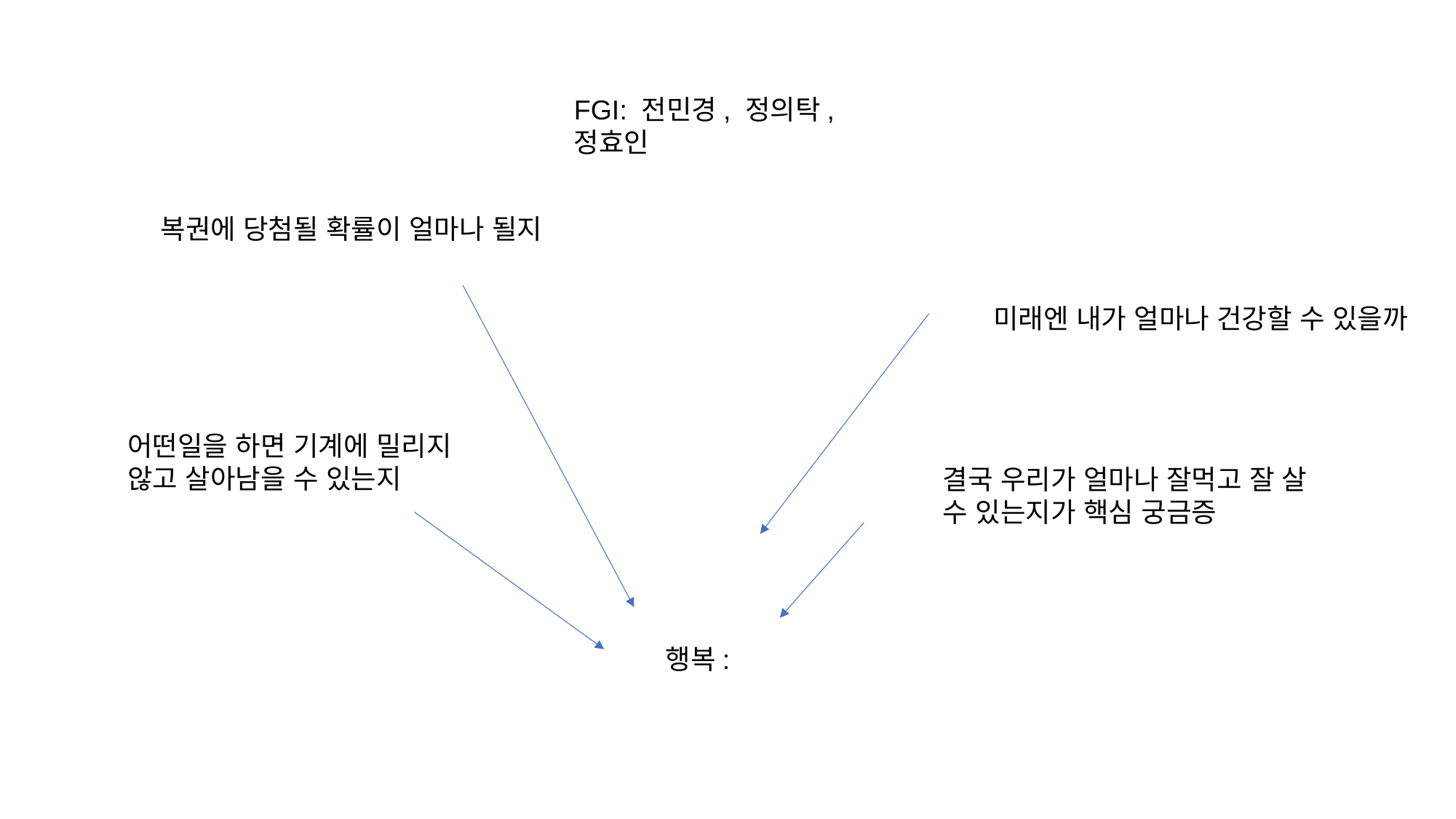

FGI: 전민경, 정의탁, 정효인
복권에 당첨될 확률이 얼마나 될지
미래엔 내가 얼마나 건강할 수 있을까

어떤일을 하면 기계에 밀리지 않고 살아남을 수 있는지
결국 우리가 얼마나 잘먹고 잘 살 수 있는지가 핵심 궁금증
행복: